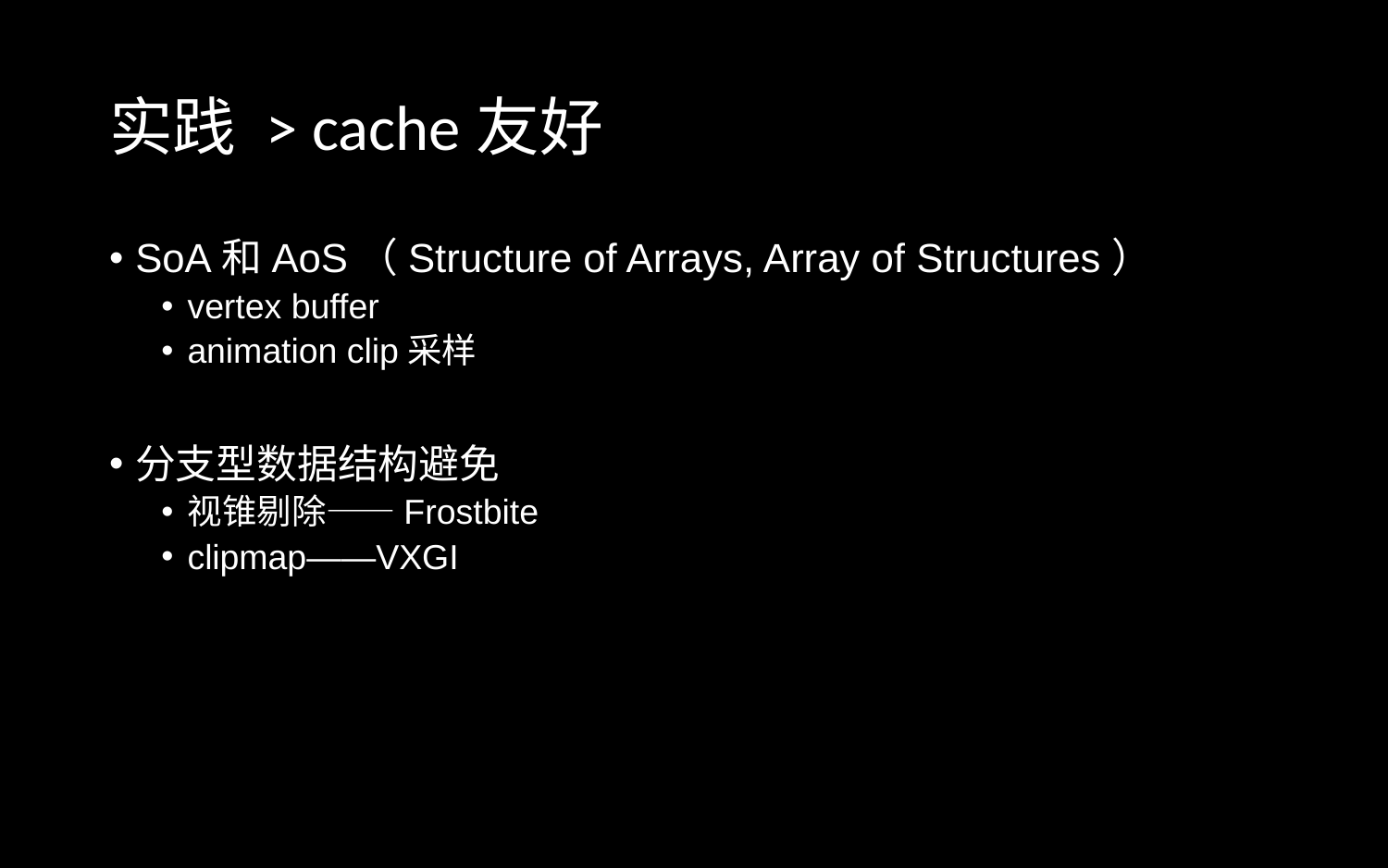

# 实践 > cache友好
SoA和AoS（Structure of Arrays, Array of Structures）
vertex buffer
animation clip采样

分支型数据结构避免
视锥剔除——Frostbite
clipmap——VXGI